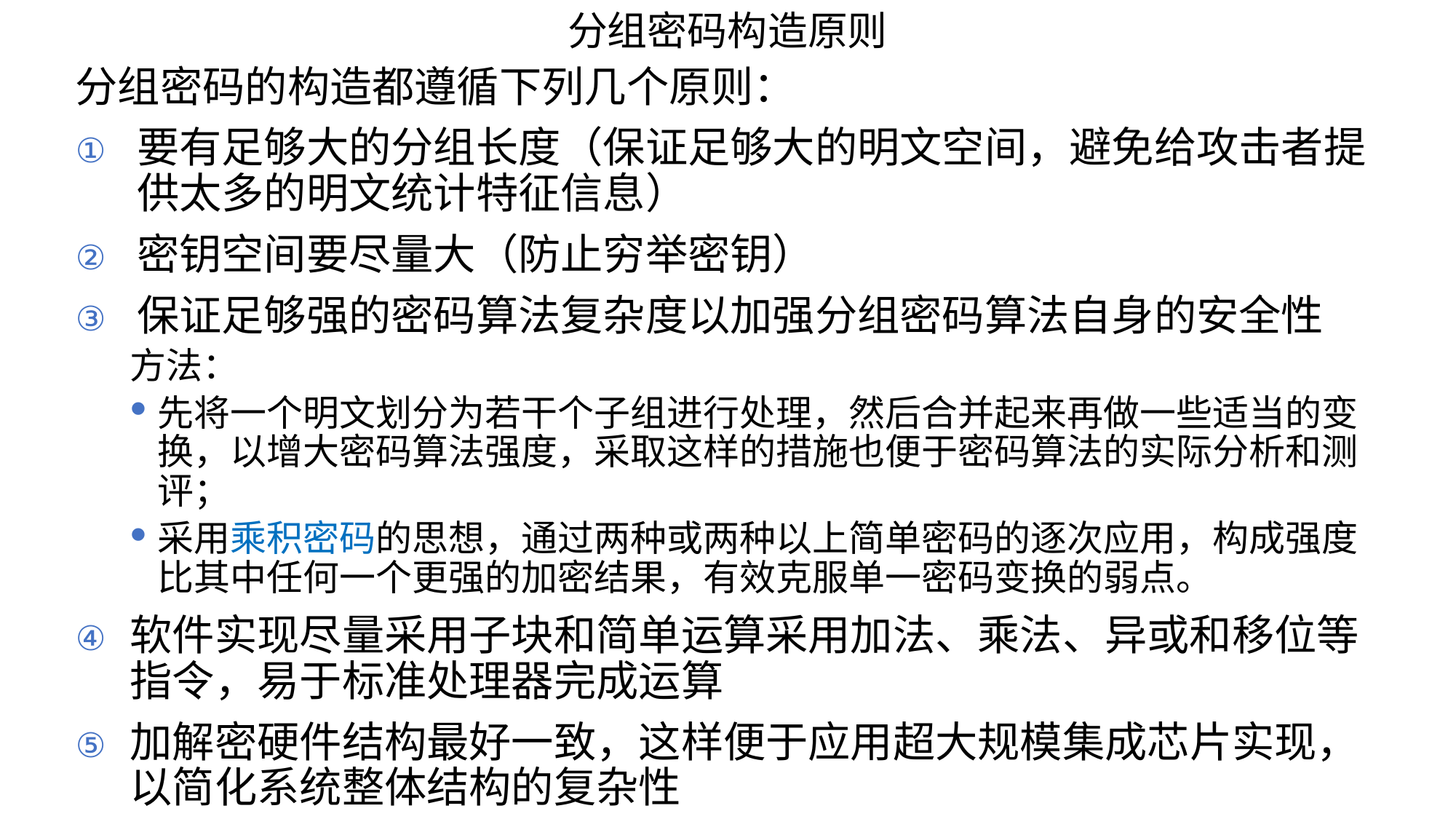

# 分组密码构造原则
分组密码的构造都遵循下列几个原则：
要有足够大的分组长度（保证足够大的明文空间，避免给攻击者提供太多的明文统计特征信息）
密钥空间要尽量大（防止穷举密钥）
保证足够强的密码算法复杂度以加强分组密码算法自身的安全性
方法：
先将一个明文划分为若干个子组进行处理，然后合并起来再做一些适当的变换，以增大密码算法强度，采取这样的措施也便于密码算法的实际分析和测评；
采用乘积密码的思想，通过两种或两种以上简单密码的逐次应用，构成强度比其中任何一个更强的加密结果，有效克服单一密码变换的弱点。
软件实现尽量采用子块和简单运算采用加法、乘法、异或和移位等指令，易于标准处理器完成运算
加解密硬件结构最好一致，这样便于应用超大规模集成芯片实现，以简化系统整体结构的复杂性